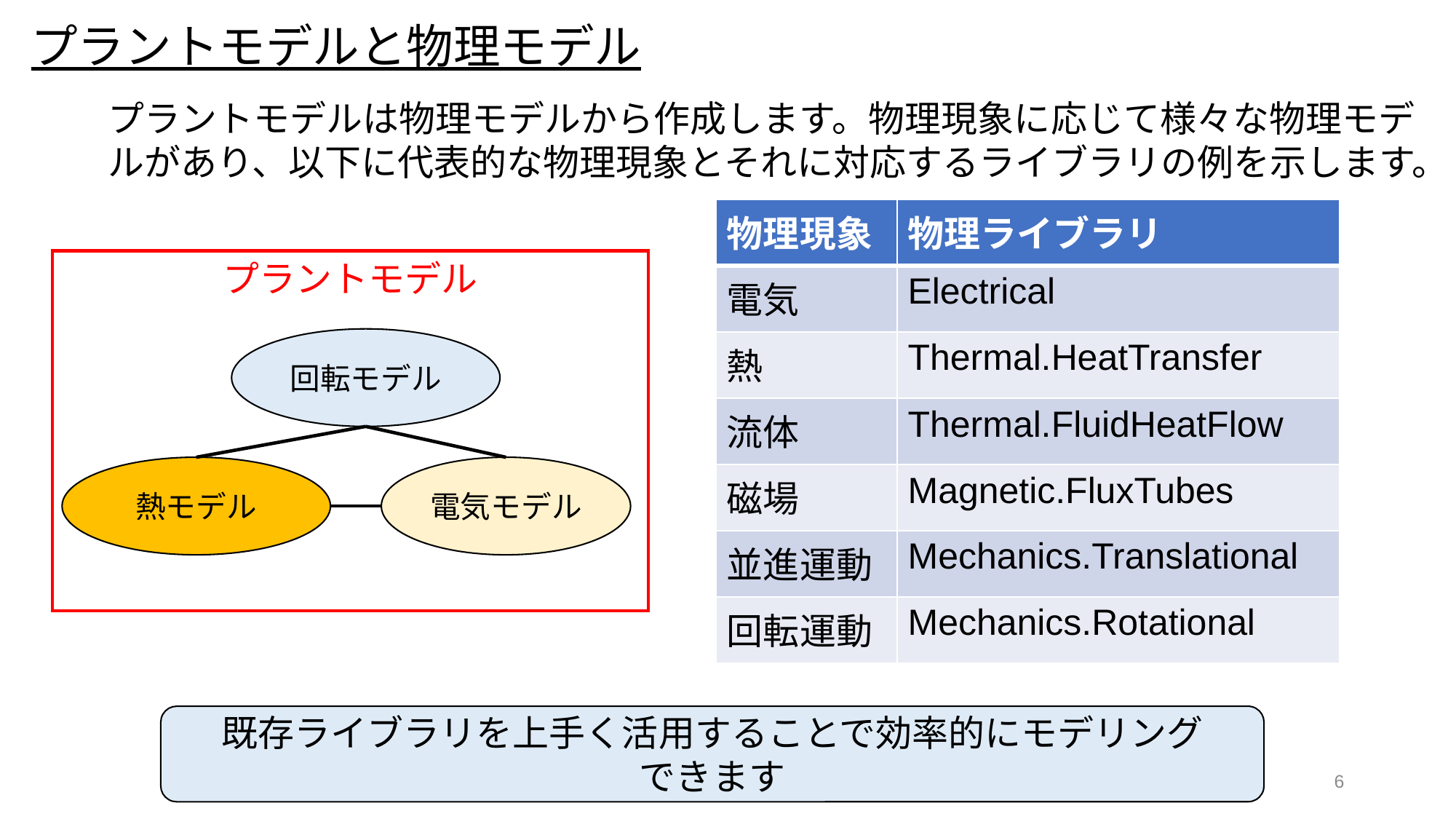

プラントモデルと物理モデル
プラントモデルは物理モデルから作成します。物理現象に応じて様々な物理モデルがあり、以下に代表的な物理現象とそれに対応するライブラリの例を示します。
| 物理現象 | 物理ライブラリ |
| --- | --- |
| 電気 | Electrical |
| 熱 | Thermal.HeatTransfer |
| 流体 | Thermal.FluidHeatFlow |
| 磁場 | Magnetic.FluxTubes |
| 並進運動 | Mechanics.Translational |
| 回転運動 | Mechanics.Rotational |

プラントモデル
回転モデル
熱モデル
電気モデル
既存ライブラリを上手く活用することで効率的にモデリング
できます
6